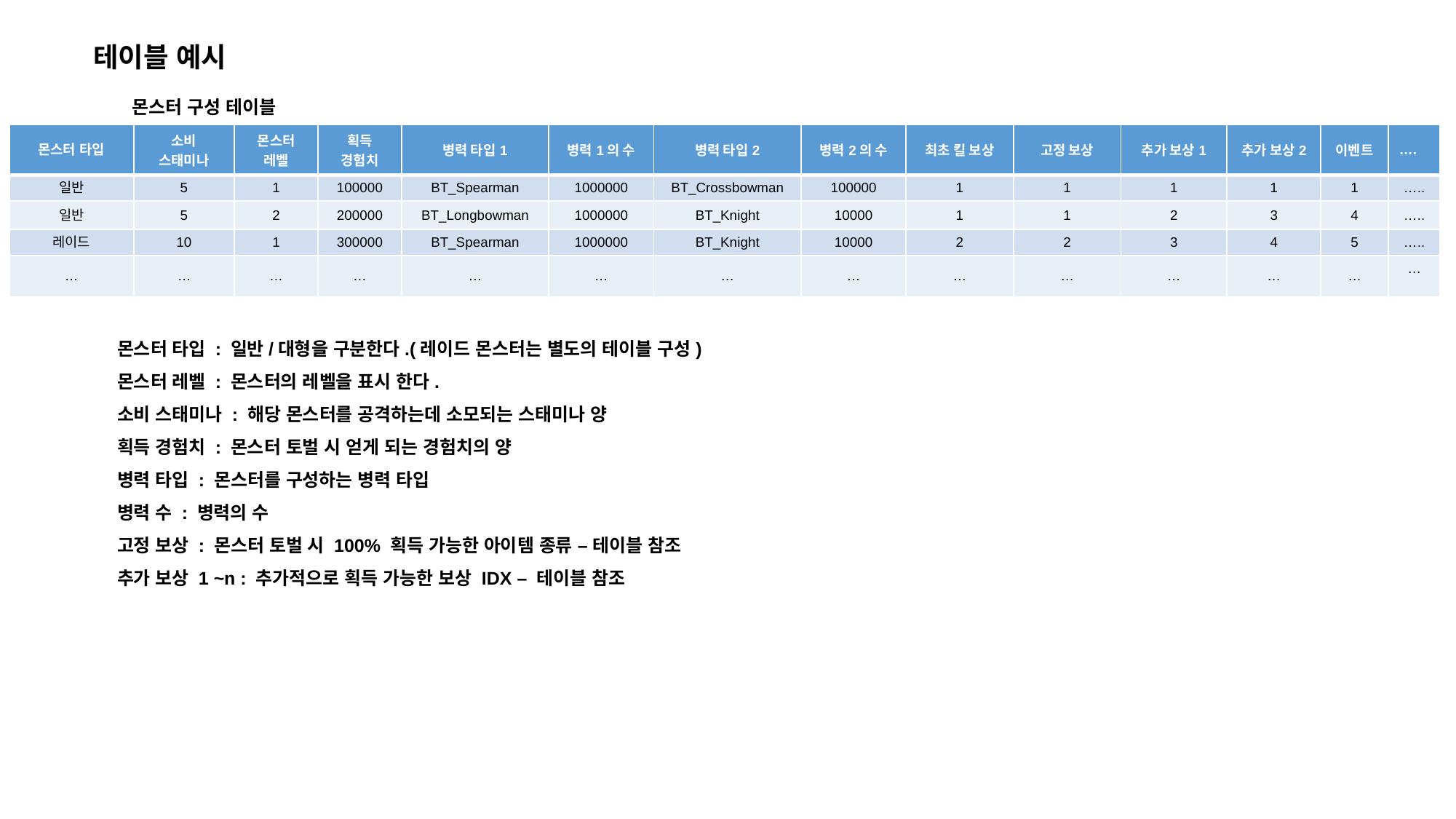

테이블 예시
몬스터 구성 테이블

| 몬스터 타입 | 소비 스태미나 | 몬스터 레벨 | 획득 경험치 | 병력 타입1 | 병력1의 수 | 병력 타입2 | 병력2의 수 | 최초 킬 보상 | 고정 보상 | 추가 보상1 | 추가 보상2 | 이벤트 | …. |
| --- | --- | --- | --- | --- | --- | --- | --- | --- | --- | --- | --- | --- | --- |
| 일반 | 5 | 1 | 100000 | BT\_Spearman | 1000000 | BT\_Crossbowman | 100000 | 1 | 1 | 1 | 1 | 1 | ….. |
| 일반 | 5 | 2 | 200000 | BT\_Longbowman | 1000000 | BT\_Knight | 10000 | 1 | 1 | 2 | 3 | 4 | ….. |
| 레이드 | 10 | 1 | 300000 | BT\_Spearman | 1000000 | BT\_Knight | 10000 | 2 | 2 | 3 | 4 | 5 | ….. |
| … | … | … | … | … | … | … | … | … | … | … | … | … | … |
몬스터 타입 : 일반/대형을 구분한다.(레이드 몬스터는 별도의 테이블 구성)
몬스터 레벨 : 몬스터의 레벨을 표시 한다.
소비 스태미나 : 해당 몬스터를 공격하는데 소모되는 스태미나 양
획득 경험치 : 몬스터 토벌 시 얻게 되는 경험치의 양
병력 타입 : 몬스터를 구성하는 병력 타입
병력 수 : 병력의 수
고정 보상 : 몬스터 토벌 시 100% 획득 가능한 아이템 종류 – 테이블 참조
추가 보상 1 ~n : 추가적으로 획득 가능한 보상 IDX – 테이블 참조